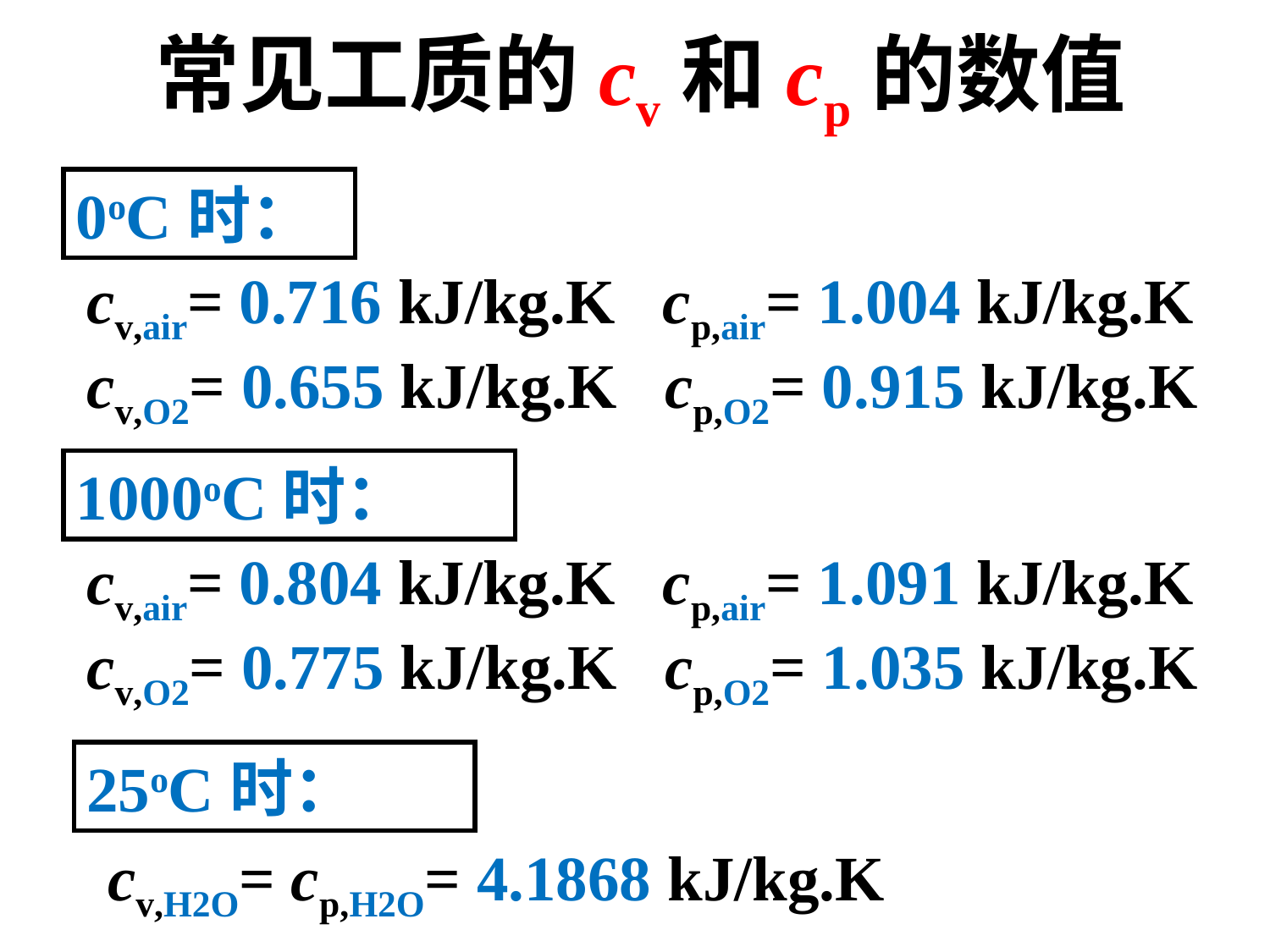

# 常见工质的cv和cp的数值
0oC时：
cv,air= 0.716 kJ/kg.K   cp,air= 1.004 kJ/kg.K
cv,O2= 0.655 kJ/kg.K   cp,O2= 0.915 kJ/kg.K
1000oC时：
cv,air= 0.804 kJ/kg.K   cp,air= 1.091 kJ/kg.K
cv,O2= 0.775 kJ/kg.K   cp,O2= 1.035 kJ/kg.K
25oC时：
cv,H2O= cp,H2O= 4.1868 kJ/kg.K